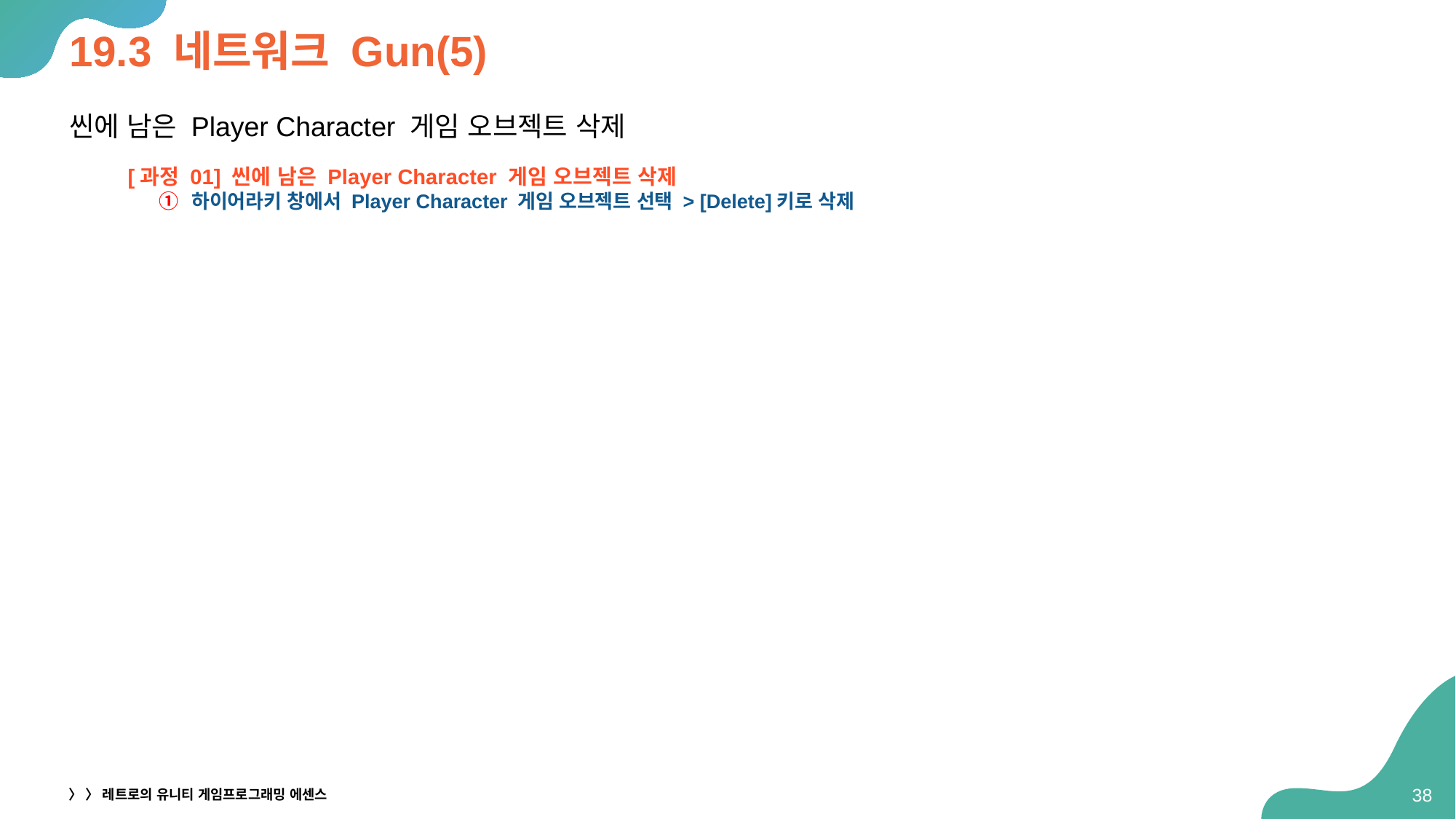

# 19.3 네트워크 Gun(5)
씬에 남은 Player Character 게임 오브젝트 삭제
[과정 01] 씬에 남은 Player Character 게임 오브젝트 삭제
하이어라키 창에서 Player Character 게임 오브젝트 선택 > [Delete]키로 삭제
38